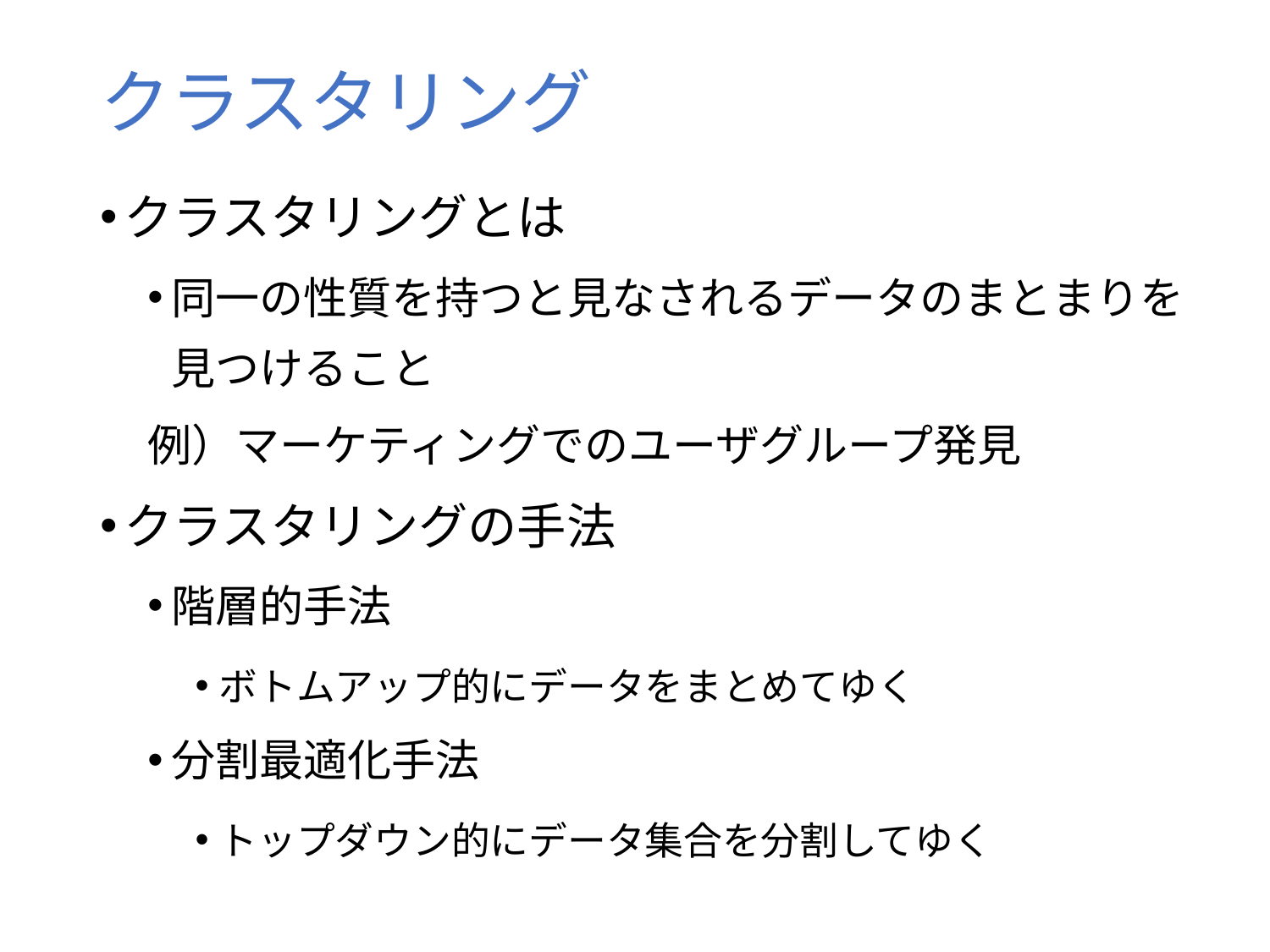

# クラスタリング
クラスタリングとは
同一の性質を持つと見なされるデータのまとまりを見つけること
例）マーケティングでのユーザグループ発見
クラスタリングの手法
階層的手法
ボトムアップ的にデータをまとめてゆく
分割最適化手法
トップダウン的にデータ集合を分割してゆく